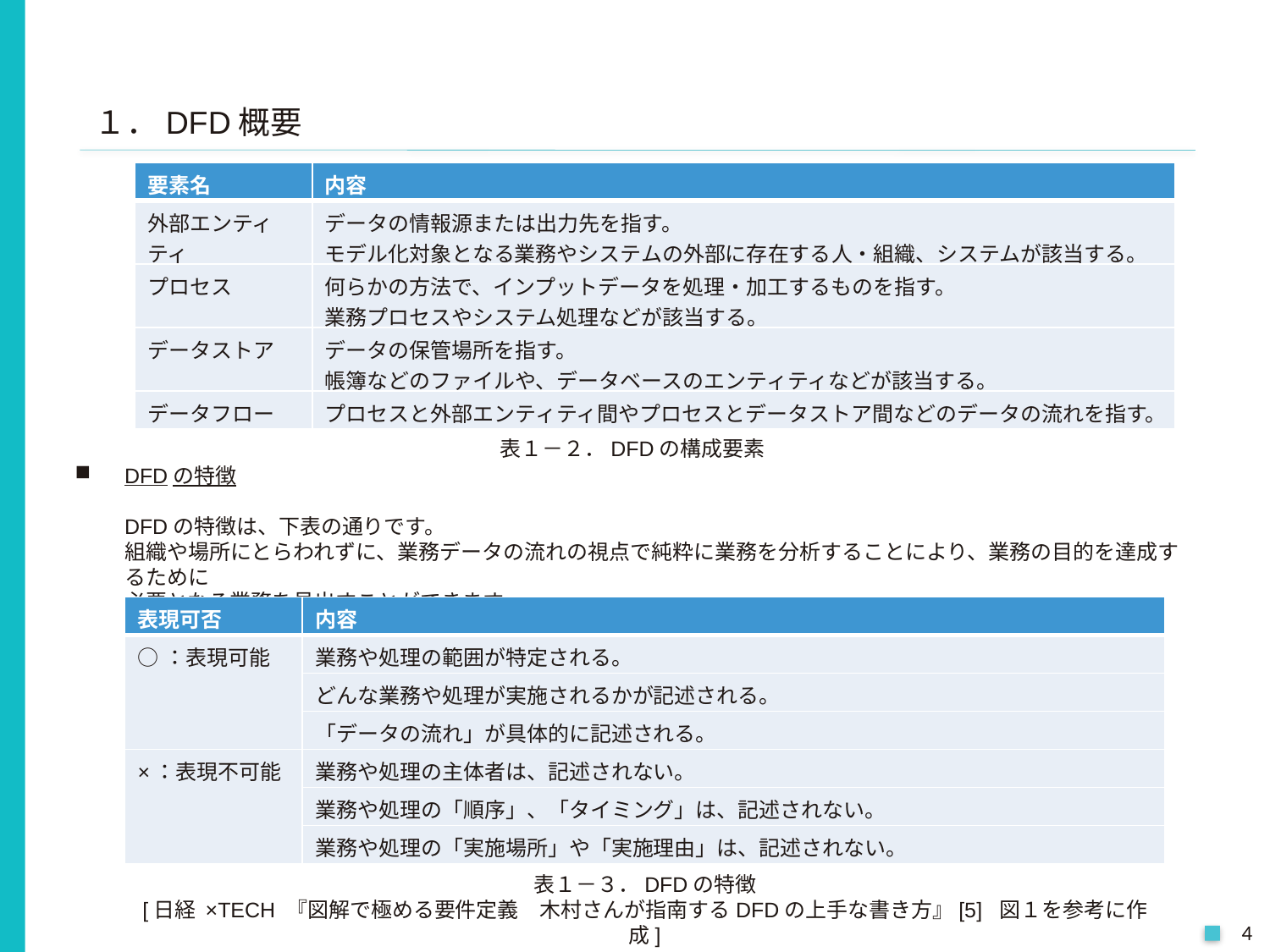

１．DFD概要
| 要素名 | 内容 |
| --- | --- |
| 外部エンティティ | データの情報源または出力先を指す。 モデル化対象となる業務やシステムの外部に存在する人・組織、システムが該当する。 |
| プロセス | 何らかの方法で、インプットデータを処理・加工するものを指す。 業務プロセスやシステム処理などが該当する。 |
| データストア | データの保管場所を指す。 帳簿などのファイルや、データベースのエンティティなどが該当する。 |
| データフロー | プロセスと外部エンティティ間やプロセスとデータストア間などのデータの流れを指す。 |
表１－２．DFDの構成要素
DFDの特徴
DFDの特徴は、下表の通りです。
組織や場所にとらわれずに、業務データの流れの視点で純粋に業務を分析することにより、業務の目的を達成するために
必要となる業務を見出すことができます。
| 表現可否 | 内容 |
| --- | --- |
| ○：表現可能 | 業務や処理の範囲が特定される。 |
|  | どんな業務や処理が実施されるかが記述される。 |
|  | 「データの流れ」が具体的に記述される。 |
| ×：表現不可能 | 業務や処理の主体者は、記述されない。 |
|  | 業務や処理の「順序」、「タイミング」は、記述されない。 |
|  | 業務や処理の「実施場所」や「実施理由」は、記述されない。 |
表１－３．DFDの特徴
[日経 ×TECH 『図解で極める要件定義　木村さんが指南するDFDの上手な書き方』[5]  図１を参考に作成]
4